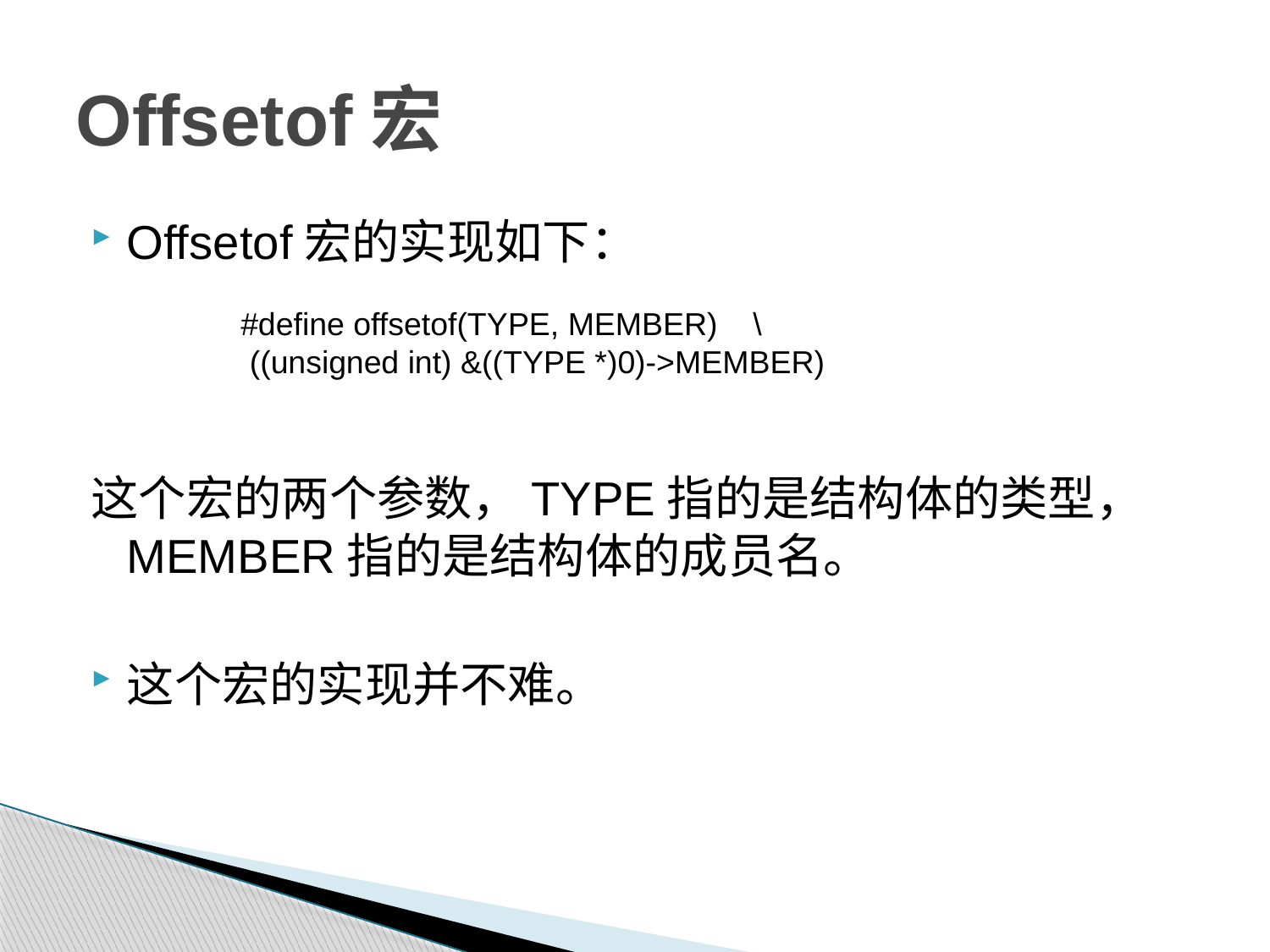

# Offsetof宏
Offsetof宏的实现如下：

这个宏的两个参数，TYPE指的是结构体的类型，MEMBER指的是结构体的成员名。

这个宏的实现并不难。
#define offsetof(TYPE, MEMBER)    \
 ((unsigned int) &((TYPE *)0)->MEMBER)